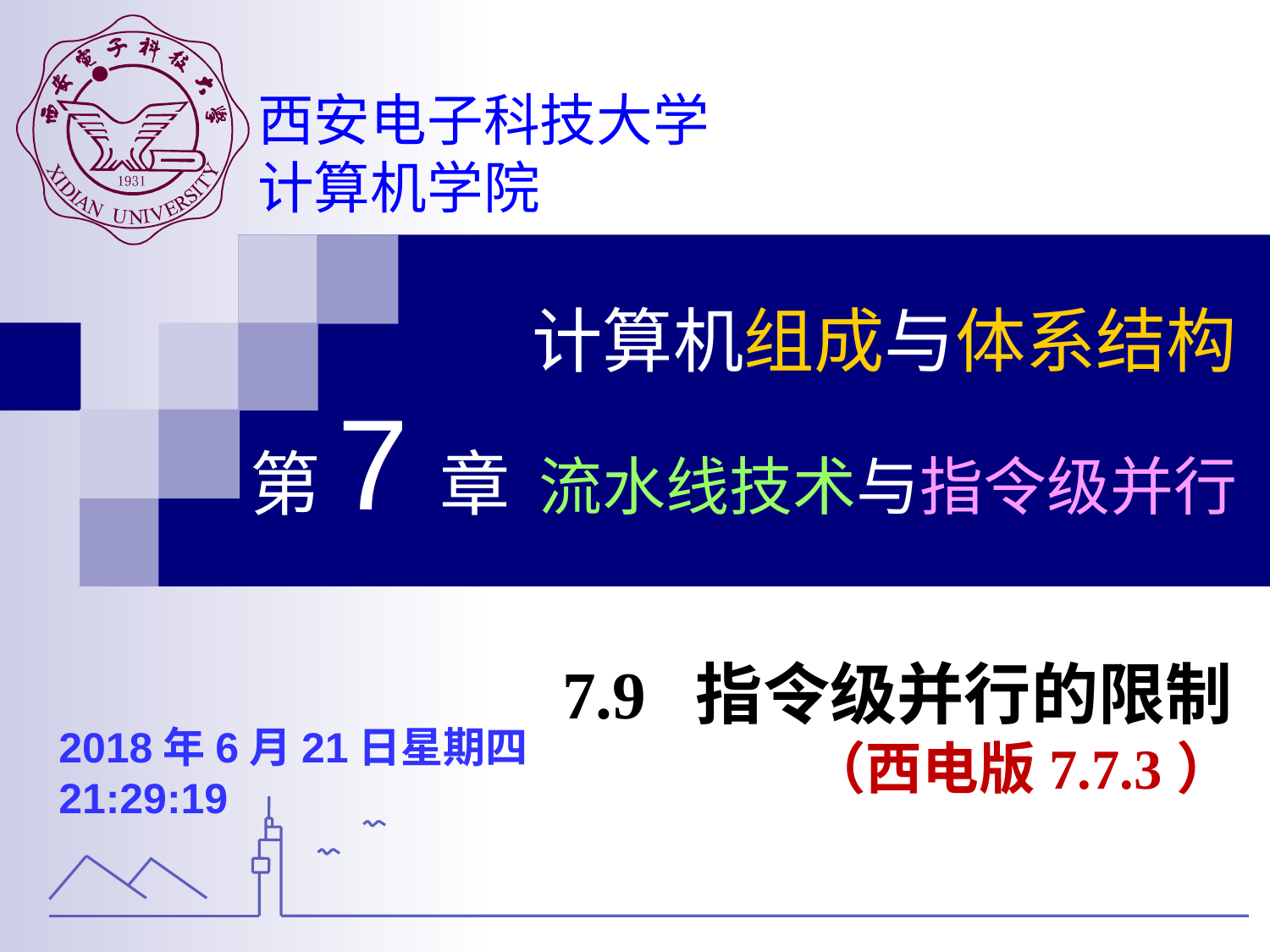

计算机组成与体系结构
第7章  流水线技术与指令级并行
7.9  指令级并行的限制
（西电版7.7.3）